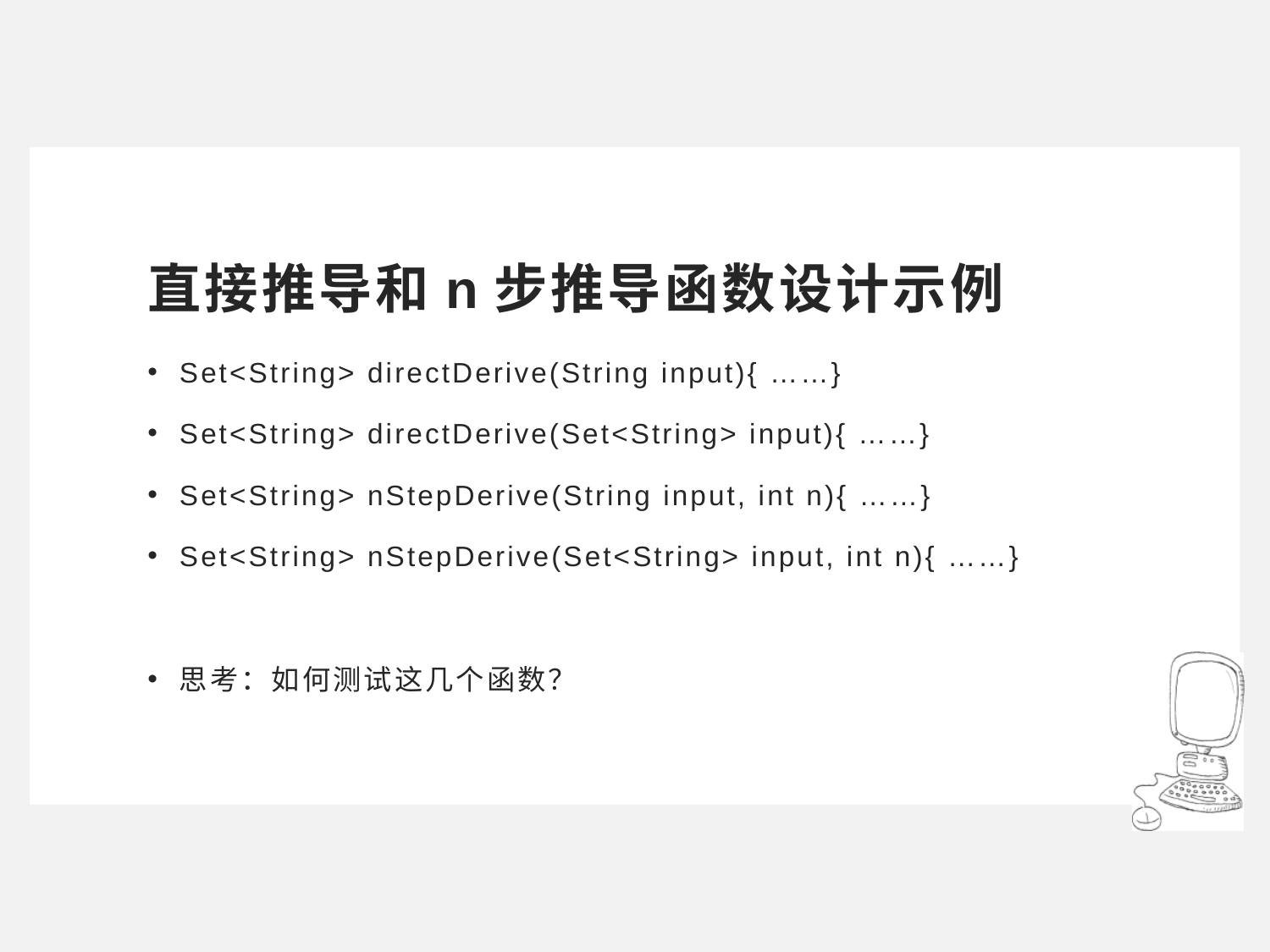

# 直接推导和n步推导函数设计示例
Set<String> directDerive(String input){ ……}
Set<String> directDerive(Set<String> input){ ……}
Set<String> nStepDerive(String input, int n){ ……}
Set<String> nStepDerive(Set<String> input, int n){ ……}

思考：如何测试这几个函数？